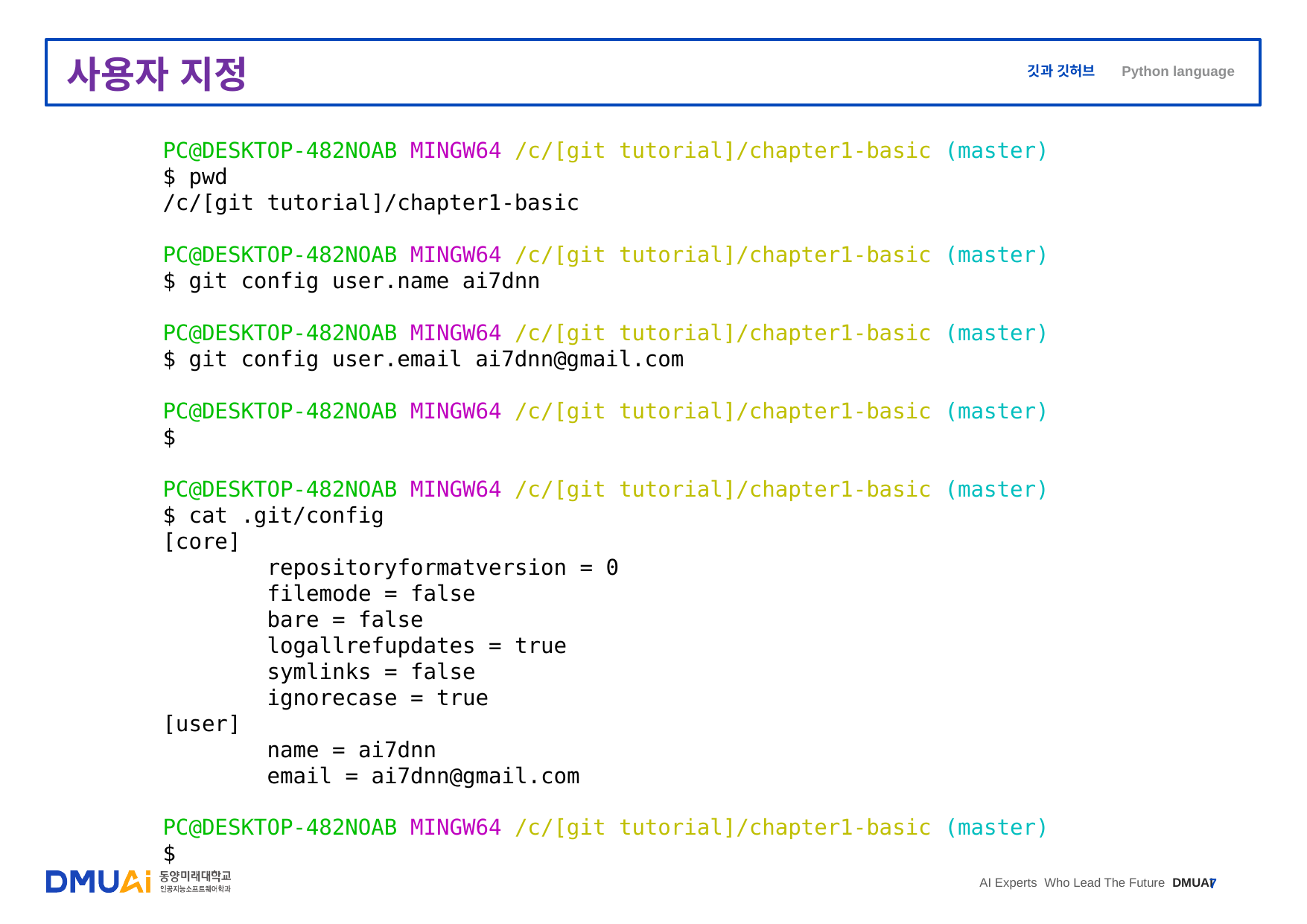

# 사용자 지정

PC@DESKTOP-482NOAB MINGW64 /c/[git tutorial]/chapter1-basic (master)
$ pwd
/c/[git tutorial]/chapter1-basic

PC@DESKTOP-482NOAB MINGW64 /c/[git tutorial]/chapter1-basic (master)
$ git config user.name ai7dnn

PC@DESKTOP-482NOAB MINGW64 /c/[git tutorial]/chapter1-basic (master)
$ git config user.email ai7dnn@gmail.com

PC@DESKTOP-482NOAB MINGW64 /c/[git tutorial]/chapter1-basic (master)
$

PC@DESKTOP-482NOAB MINGW64 /c/[git tutorial]/chapter1-basic (master)
$ cat .git/config
[core]
        repositoryformatversion = 0
        filemode = false
        bare = false
        logallrefupdates = true
        symlinks = false
        ignorecase = true
[user]
        name = ai7dnn
        email = ai7dnn@gmail.com

PC@DESKTOP-482NOAB MINGW64 /c/[git tutorial]/chapter1-basic (master)
$